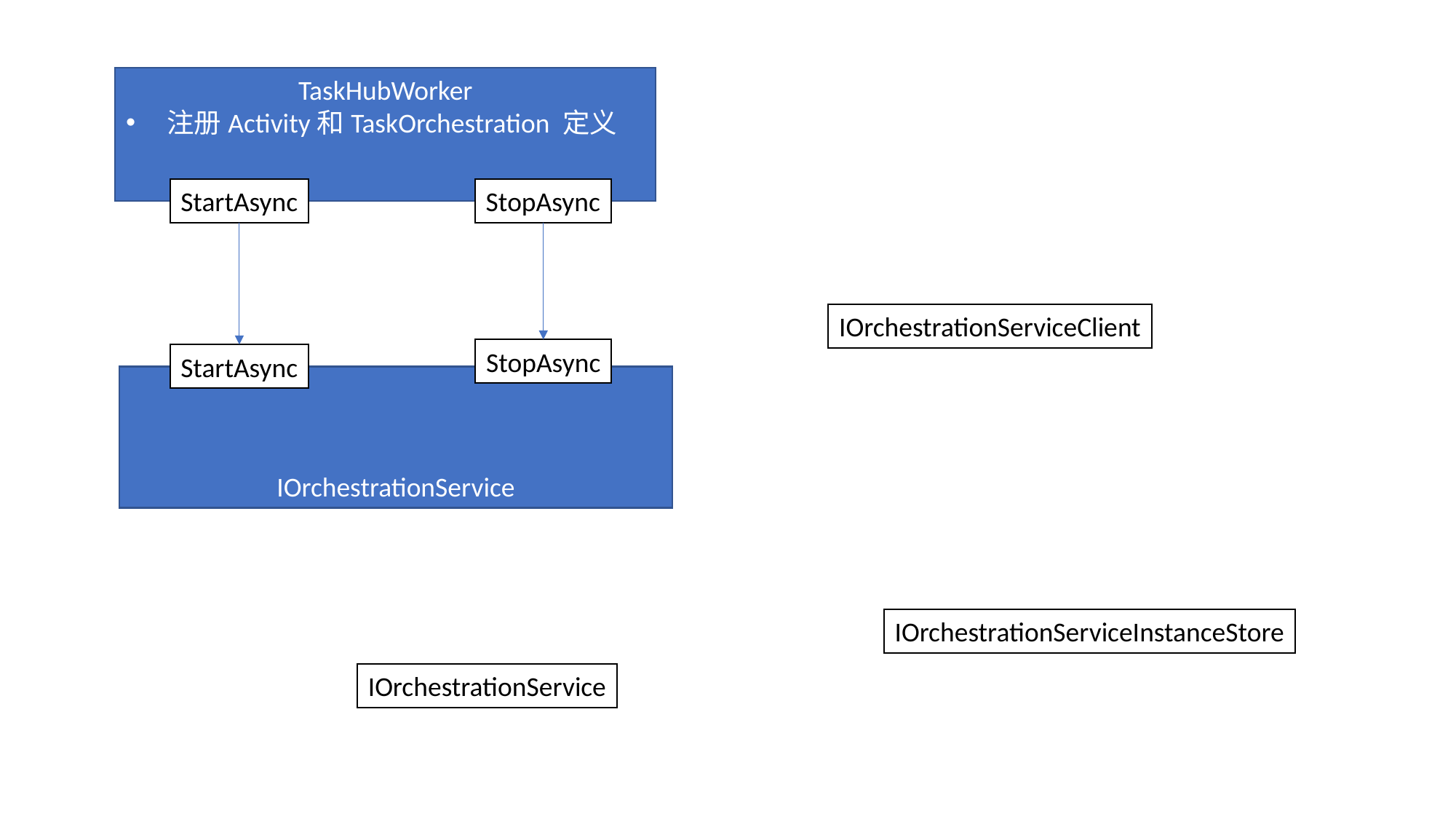

TaskHubWorker
注册Activity和TaskOrchestration 定义
StartAsync
StopAsync
IOrchestrationServiceClient
StopAsync
StartAsync
IOrchestrationService
IOrchestrationServiceInstanceStore
IOrchestrationService